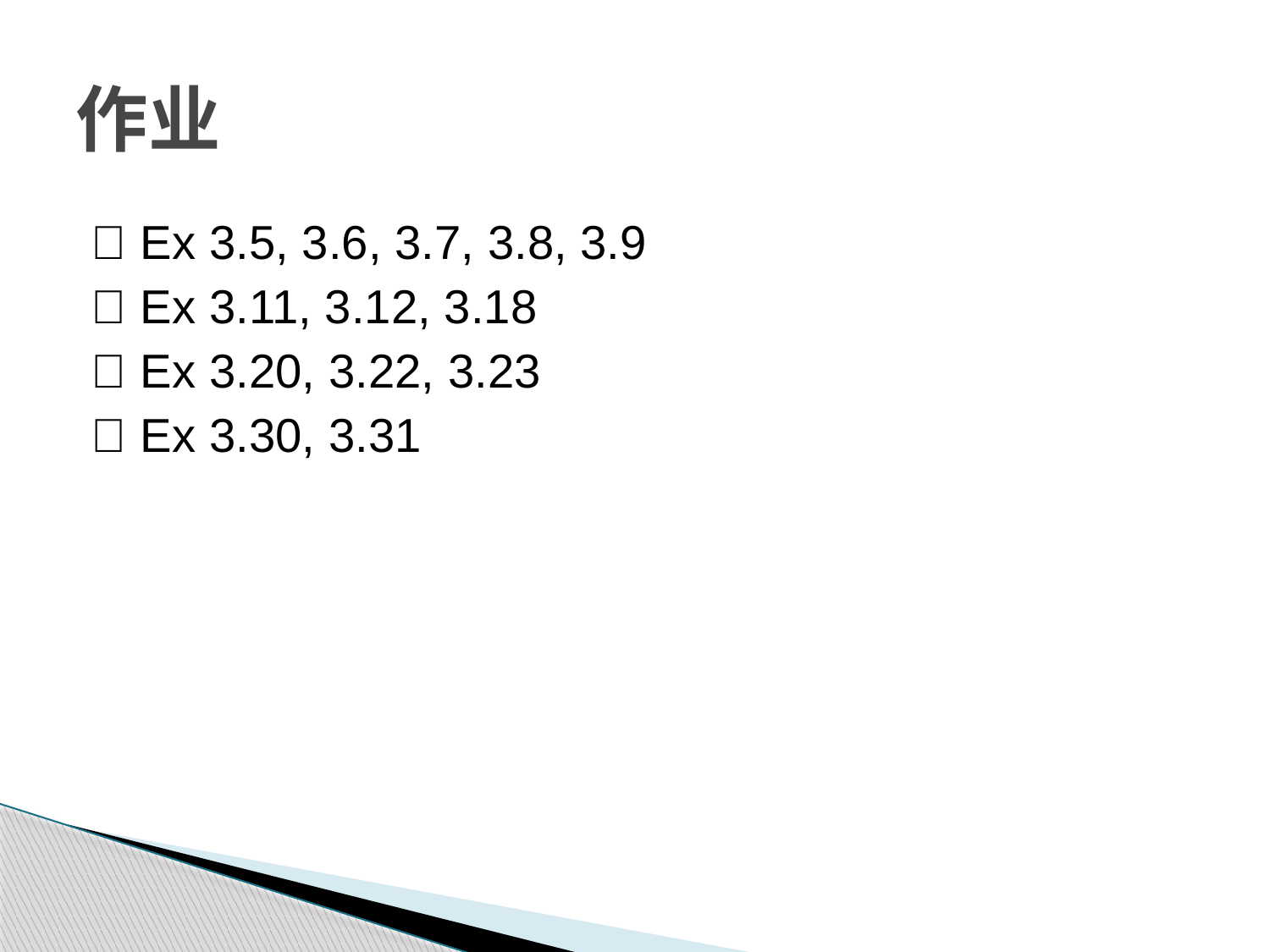

# 作业
􀂄 Ex 3.5, 3.6, 3.7, 3.8, 3.9
􀂄 Ex 3.11, 3.12, 3.18
􀂄 Ex 3.20, 3.22, 3.23
􀂄 Ex 3.30, 3.31